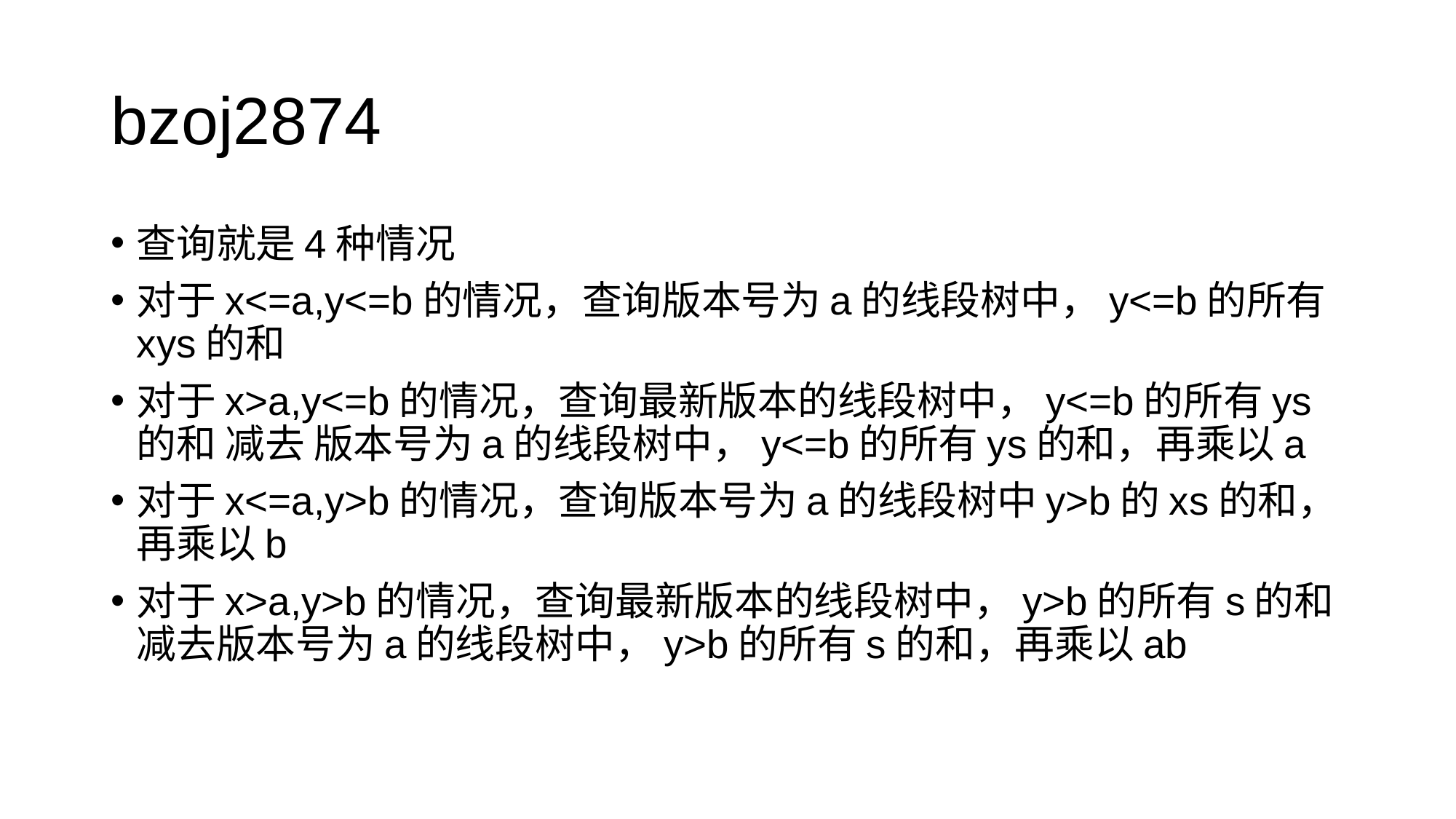

# bzoj2874
查询就是4种情况
对于x<=a,y<=b的情况，查询版本号为a的线段树中，y<=b的所有xys的和
对于x>a,y<=b的情况，查询最新版本的线段树中，y<=b的所有ys的和 减去 版本号为a的线段树中，y<=b的所有ys的和，再乘以a
对于x<=a,y>b的情况，查询版本号为a的线段树中y>b的xs的和，再乘以b
对于x>a,y>b的情况，查询最新版本的线段树中，y>b的所有s的和 减去版本号为a的线段树中，y>b的所有s的和，再乘以ab